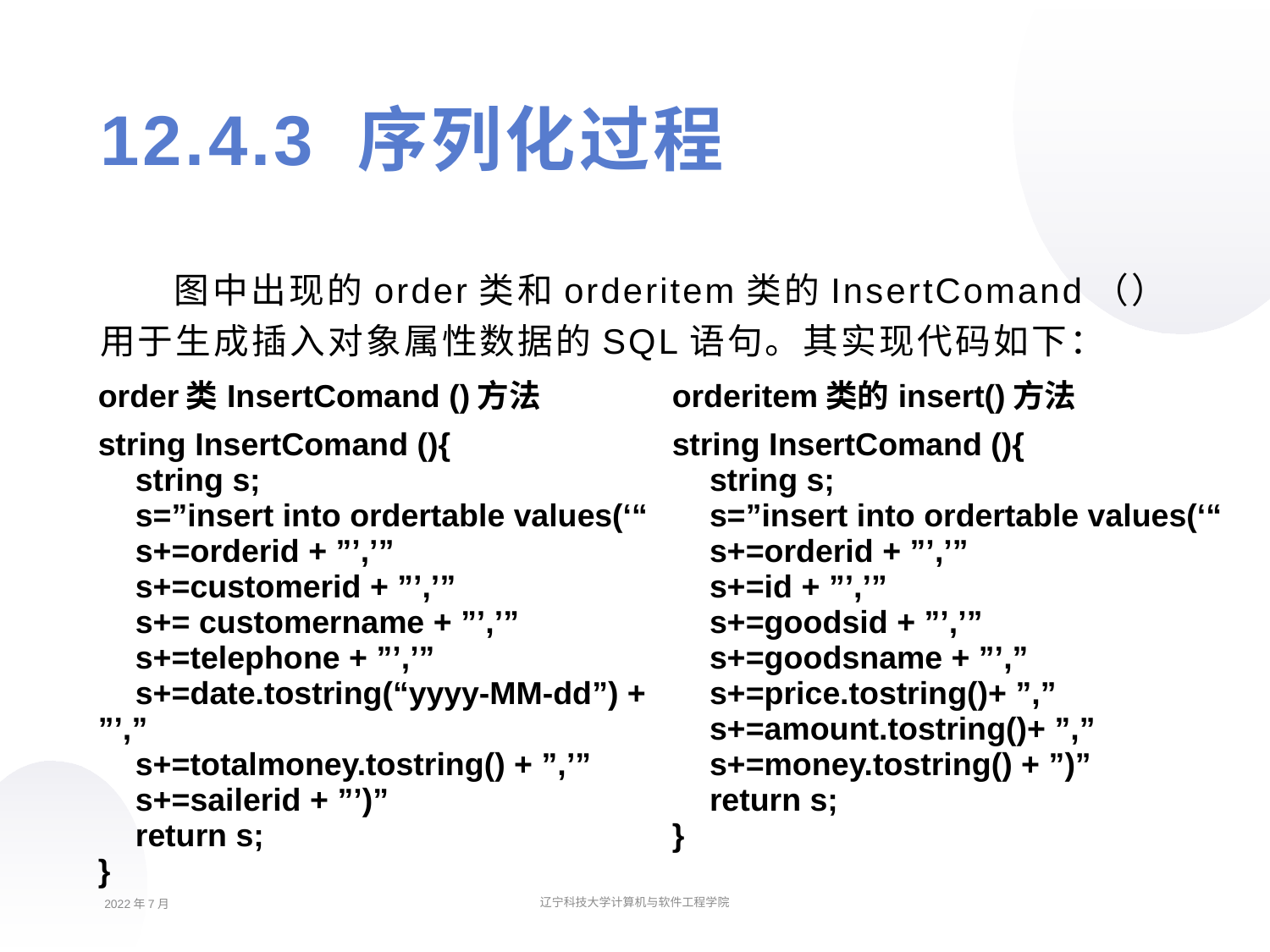

12.4.3 序列化过程
图中出现的order类和orderitem类的InsertComand（）用于生成插入对象属性数据的SQL语句。其实现代码如下：
| order类InsertComand ()方法 string InsertComand (){ string s; s=”insert into ordertable values(‘“ s+=orderid + ”’,’” s+=customerid + ”’,’” s+= customername + ”’,’” s+=telephone + ”’,’” s+=date.tostring(“yyyy-MM-dd”) + ”’,” s+=totalmoney.tostring() + ”,’” s+=sailerid + ”’)” return s; } | orderitem类的insert()方法 string InsertComand (){ string s; s=”insert into ordertable values(‘“ s+=orderid + ”’,’” s+=id + ”’,’” s+=goodsid + ”’,’” s+=goodsname + ”’,” s+=price.tostring()+ ”,” s+=amount.tostring()+ ”,” s+=money.tostring() + ”)” return s; } |
| --- | --- |

2022年7月
辽宁科技大学计算机与软件工程学院
75